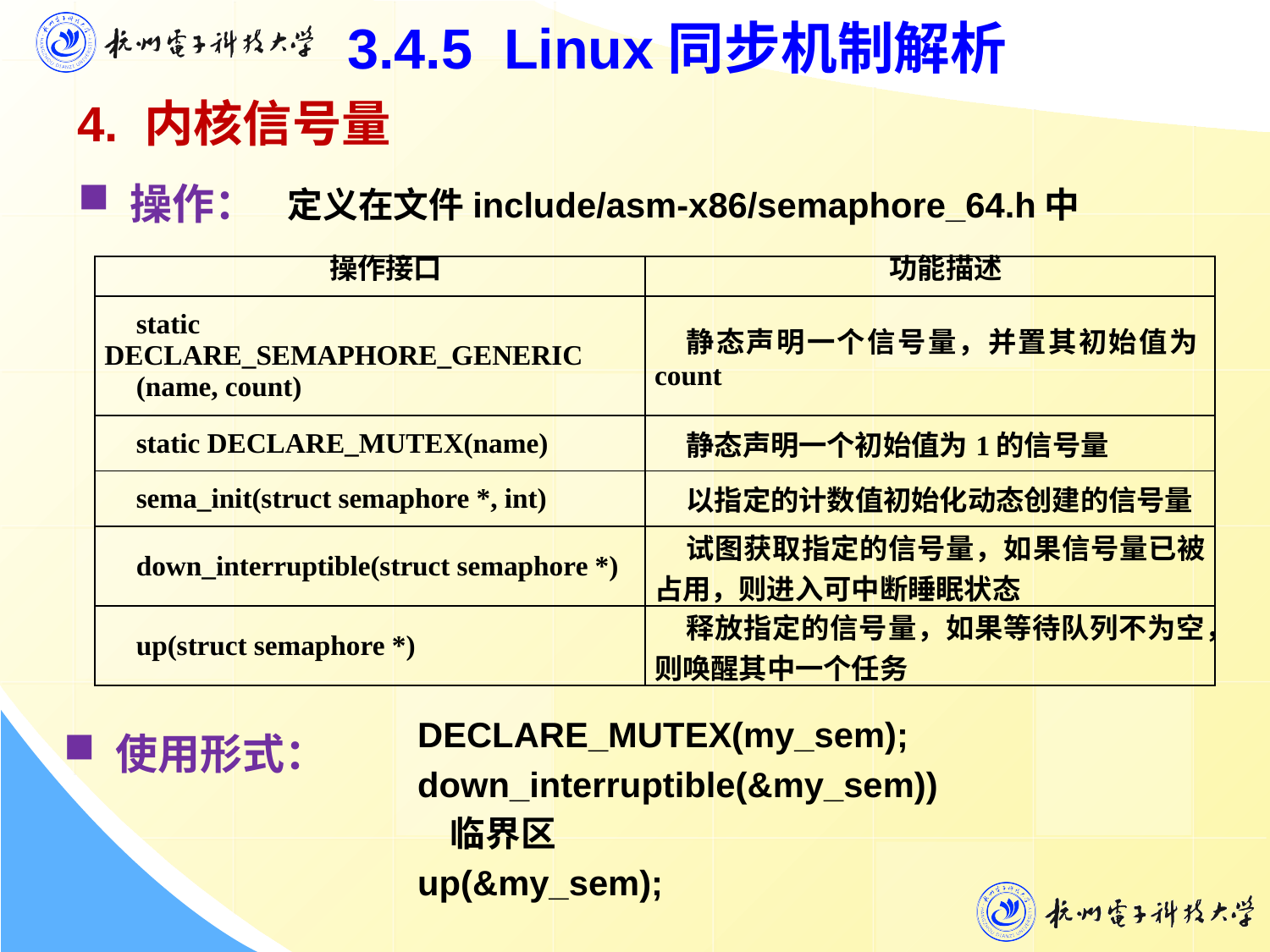

3.4.5  Linux同步机制解析
4. 内核信号量
 操作：
定义在文件include/asm-x86/semaphore_64.h中
| 操作接口 | 功能描述 |
| --- | --- |
| static DECLARE\_SEMAPHORE\_GENERIC (name, count) | 静态声明一个信号量，并置其初始值为count |
| static DECLARE\_MUTEX(name) | 静态声明一个初始值为1的信号量 |
| sema\_init(struct semaphore \*, int) | 以指定的计数值初始化动态创建的信号量 |
| down\_interruptible(struct semaphore \*) | 试图获取指定的信号量，如果信号量已被占用，则进入可中断睡眠状态 |
| up(struct semaphore \*) | 释放指定的信号量，如果等待队列不为空，则唤醒其中一个任务 |
 使用形式：
DECLARE_MUTEX(my_sem);
down_interruptible(&my_sem))
   临界区
up(&my_sem);